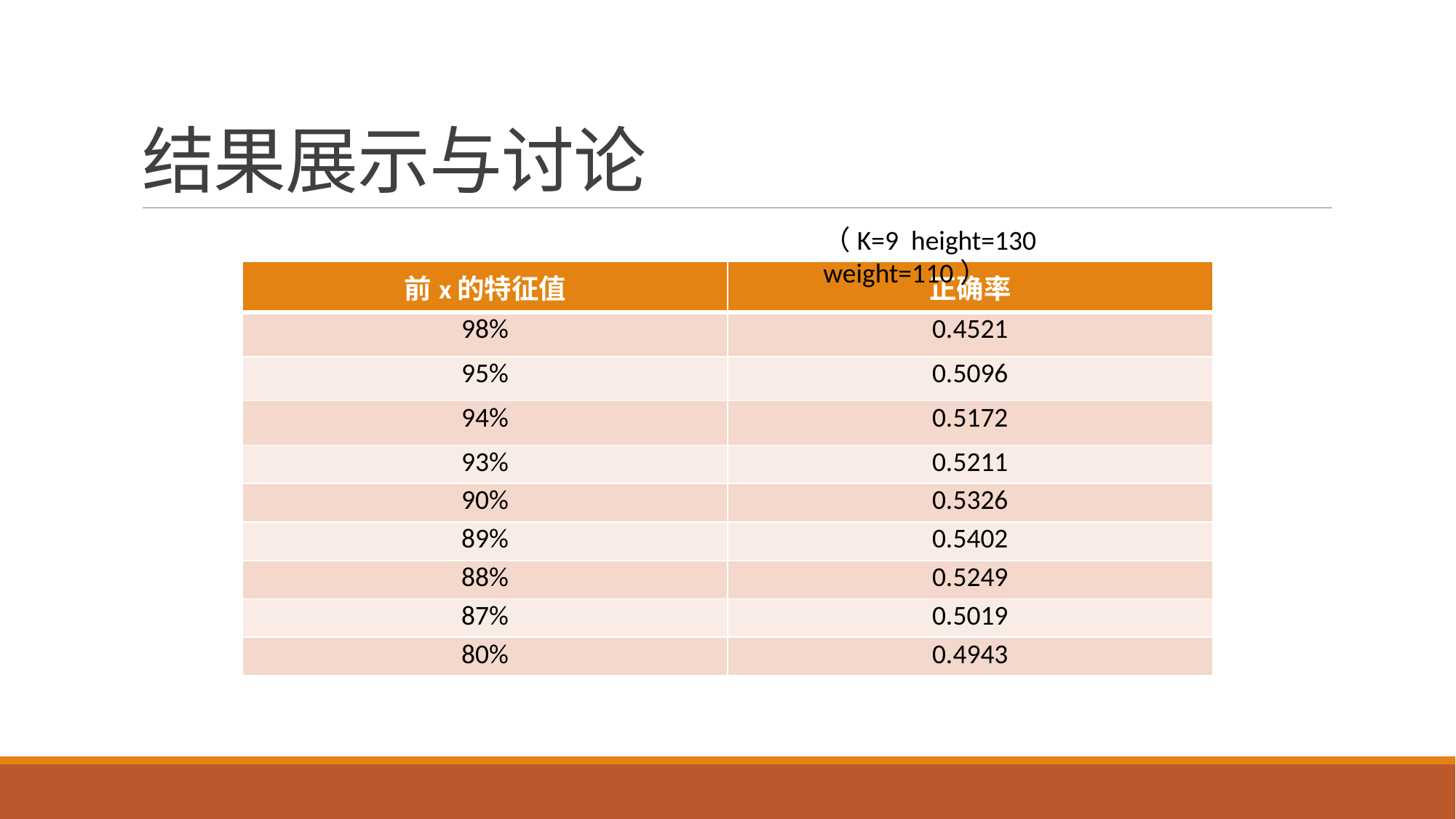

# 结果展示与讨论
（K=9  height=130 weight=110）
| 前x的特征值 | 正确率 |
| --- | --- |
| 98% | 0.4521 |
| 95% | 0.5096 |
| 94% | 0.5172 |
| 93% | 0.5211 |
| 90% | 0.5326 |
| 89% | 0.5402 |
| 88% | 0.5249 |
| 87% | 0.5019 |
| 80% | 0.4943 |